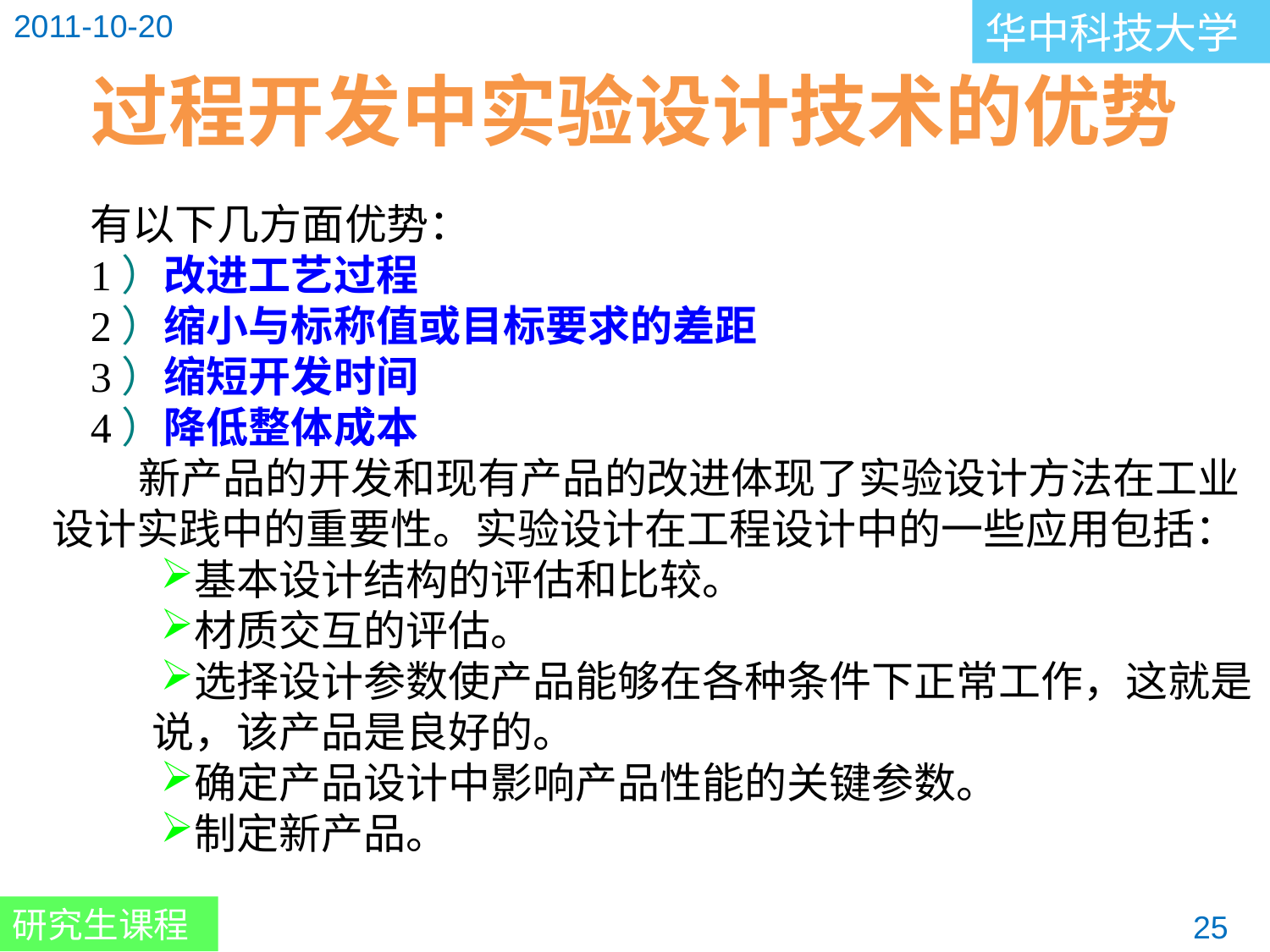

过程开发中实验设计技术的优势
有以下几方面优势：
1）改进工艺过程
2）缩小与标称值或目标要求的差距
3）缩短开发时间
4）降低整体成本
    新产品的开发和现有产品的改进体现了实验设计方法在工业设计实践中的重要性。实验设计在工程设计中的一些应用包括：
基本设计结构的评估和比较。
材质交互的评估。
选择设计参数使产品能够在各种条件下正常工作，这就是说，该产品是良好的。
确定产品设计中影响产品性能的关键参数。
制定新产品。